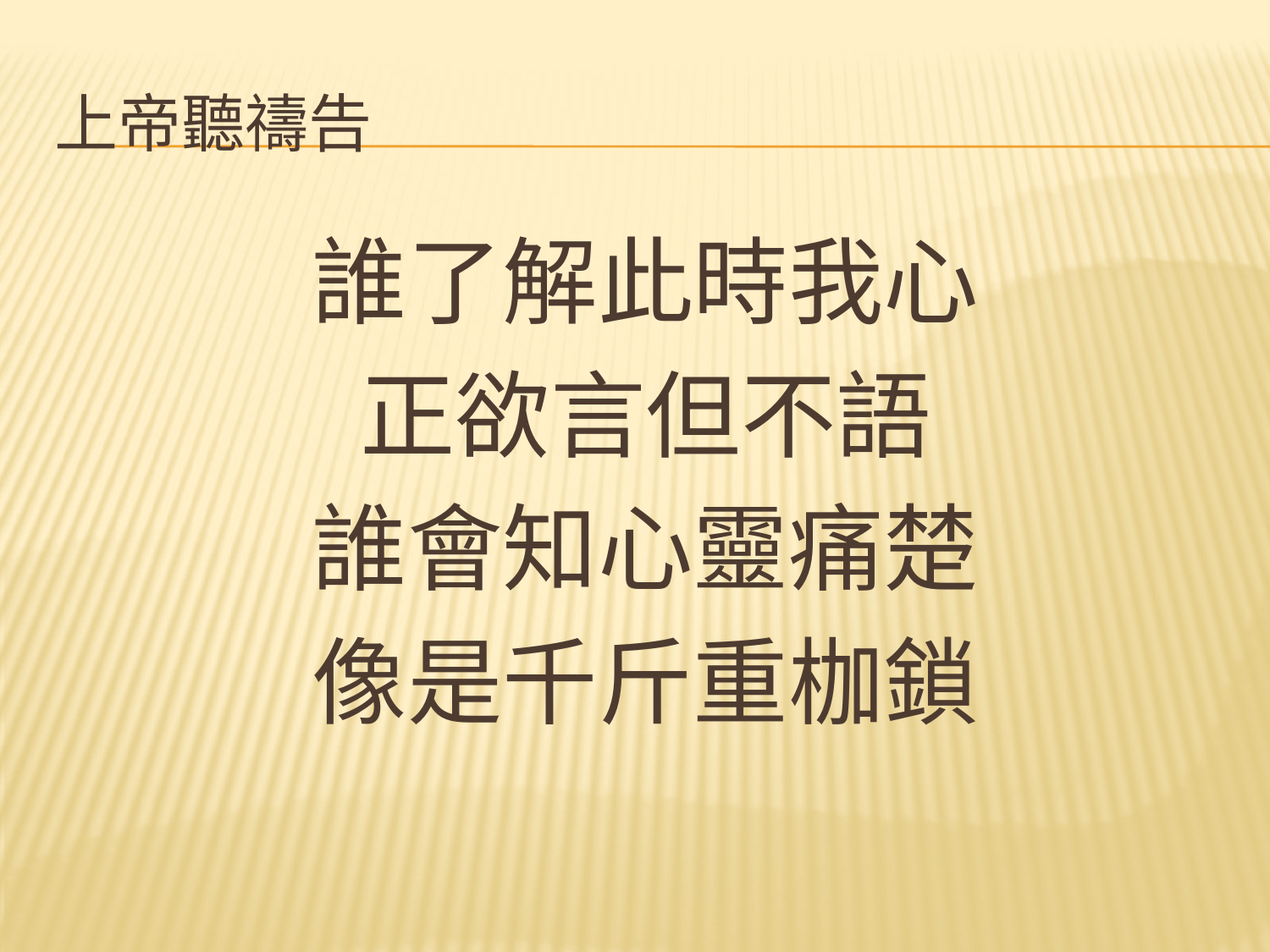

# 上帝聽禱告
誰了解此時我心
正欲言但不語
誰會知心靈痛楚
像是千斤重枷鎖